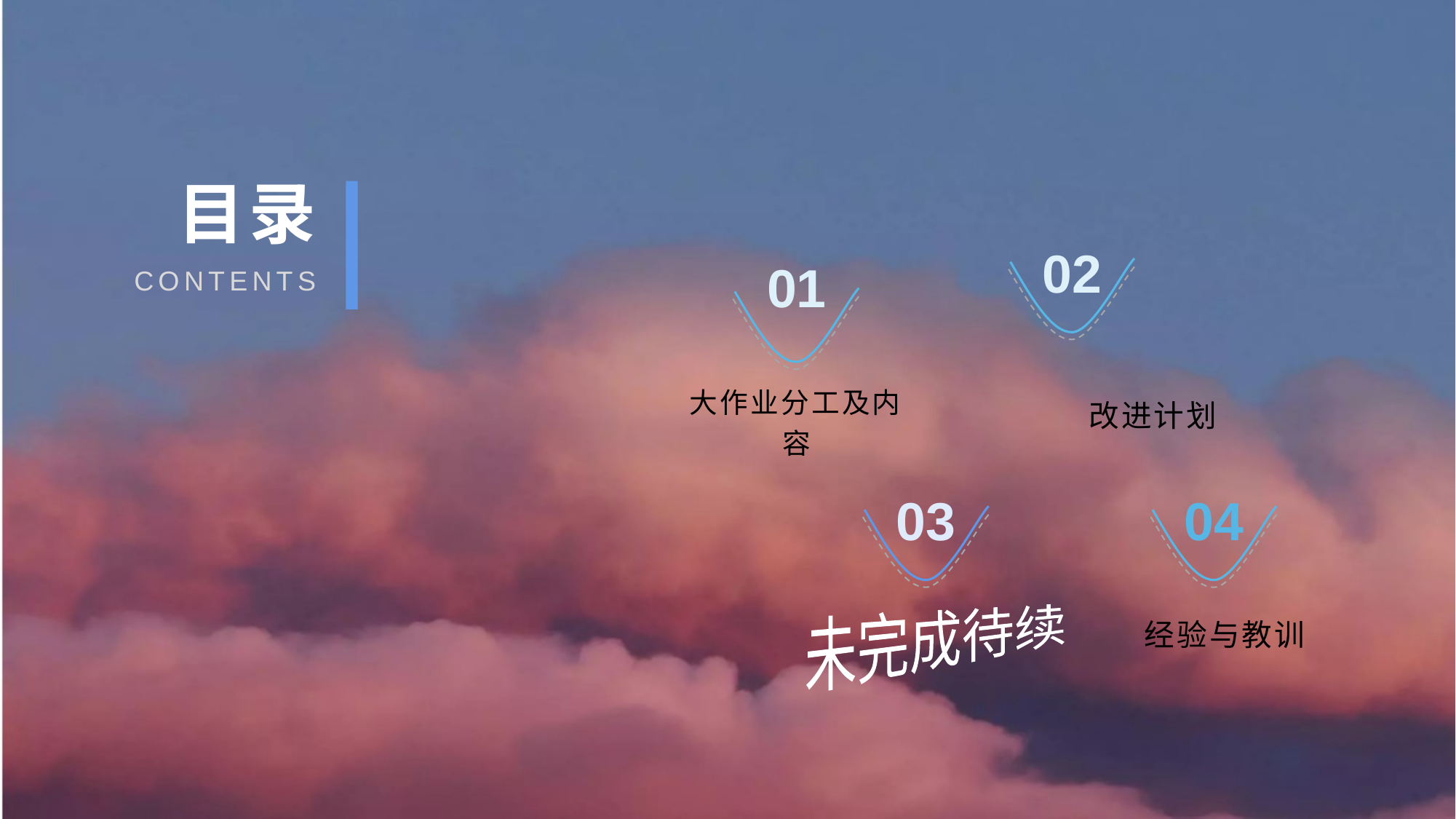

目录

02
01

CONTENTS

大作业分工及内容
改进计划
03
04

未完成待续
经验与教训